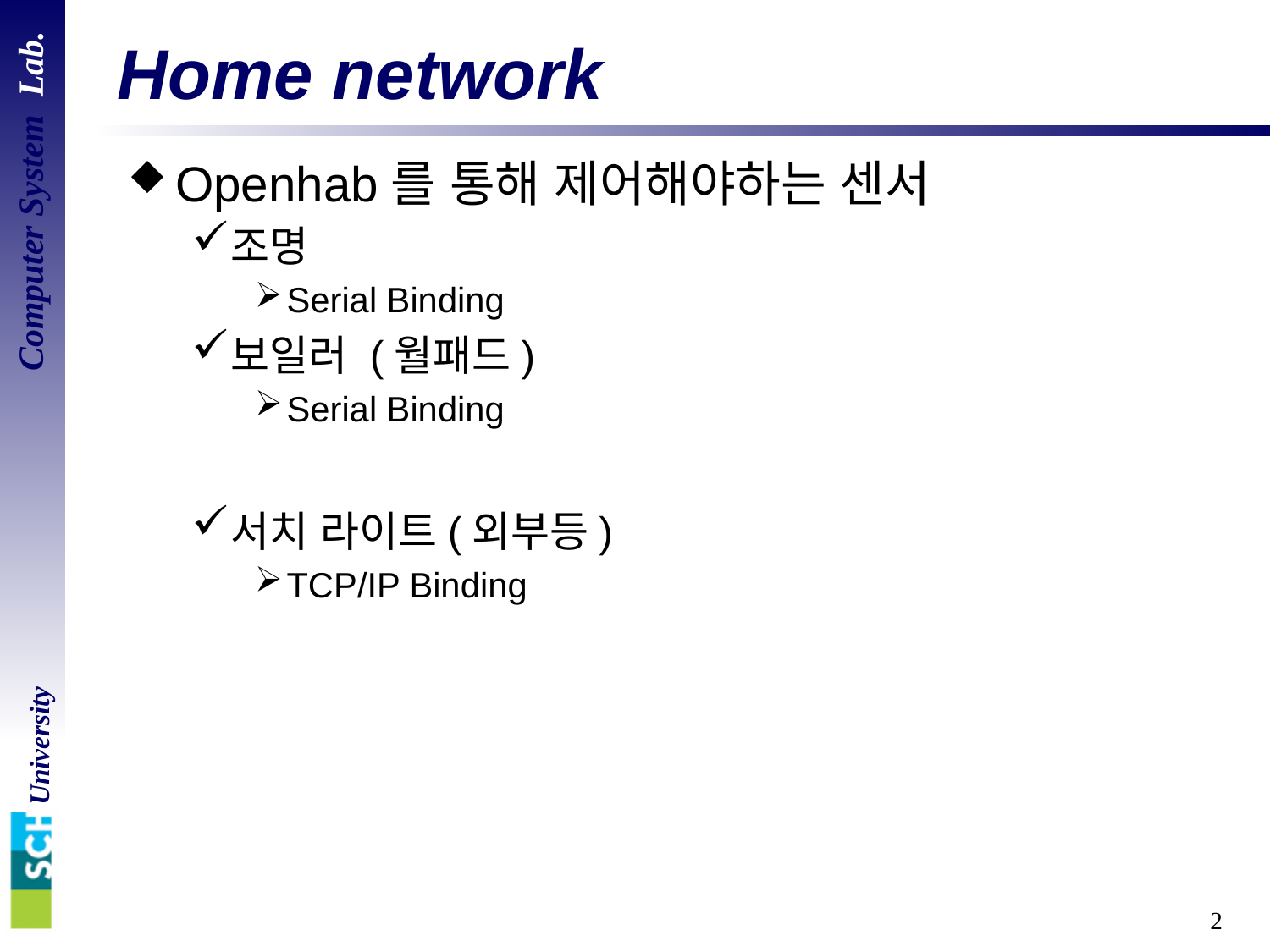

# Home network
Openhab를 통해 제어해야하는 센서
조명
Serial Binding
보일러 (월패드)
Serial Binding

서치 라이트(외부등)
TCP/IP Binding